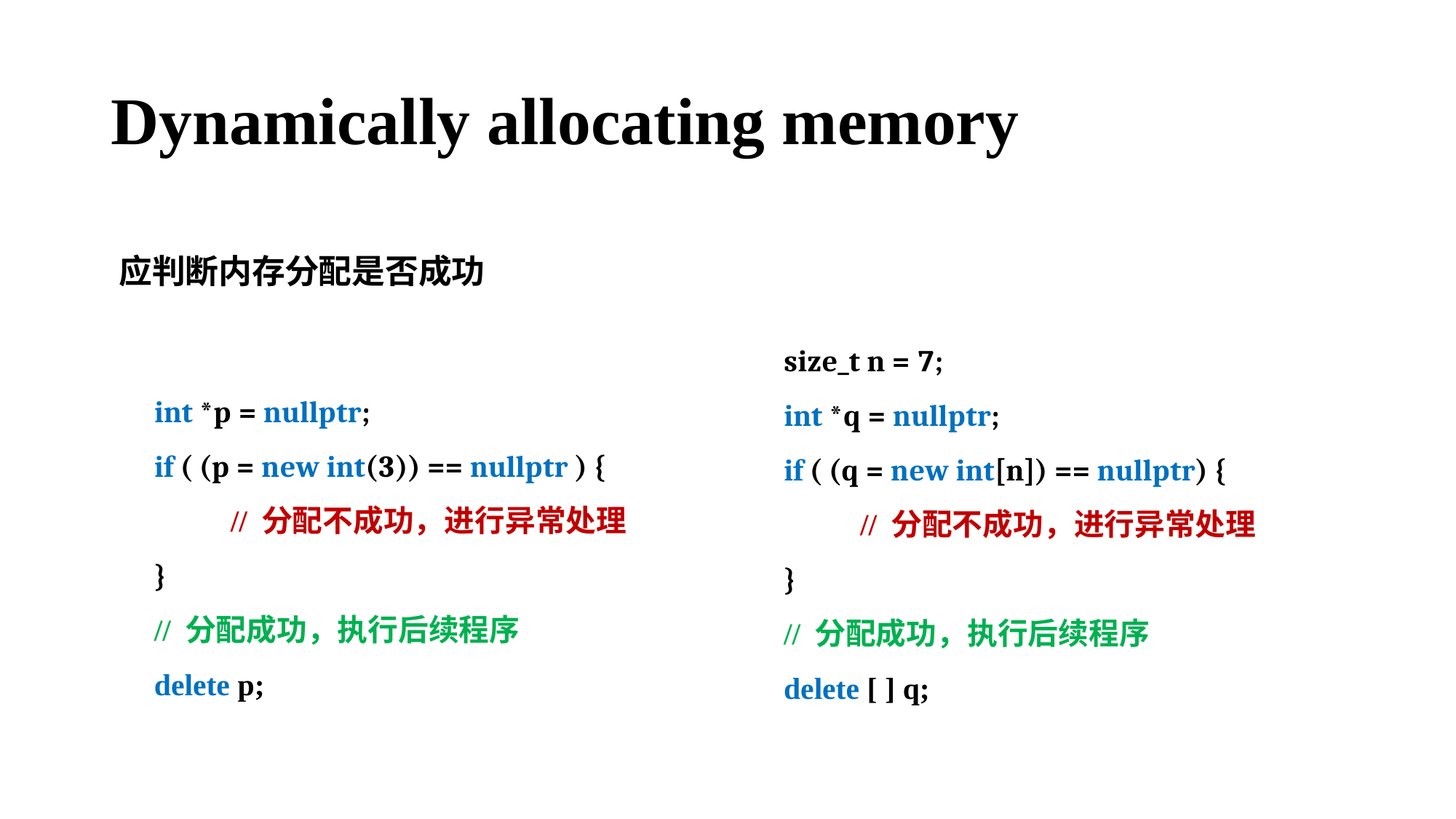

# Dynamically allocating memory
应判断内存分配是否成功
size_t n = 7;
int *q = nullptr;
if ( (q = new int[n]) == nullptr) {
          // 分配不成功，进行异常处理
}
// 分配成功，执行后续程序
delete [ ] q;
int *p = nullptr;
if ( (p = new int(3)) == nullptr ) {
          // 分配不成功，进行异常处理
}
// 分配成功，执行后续程序
delete p;